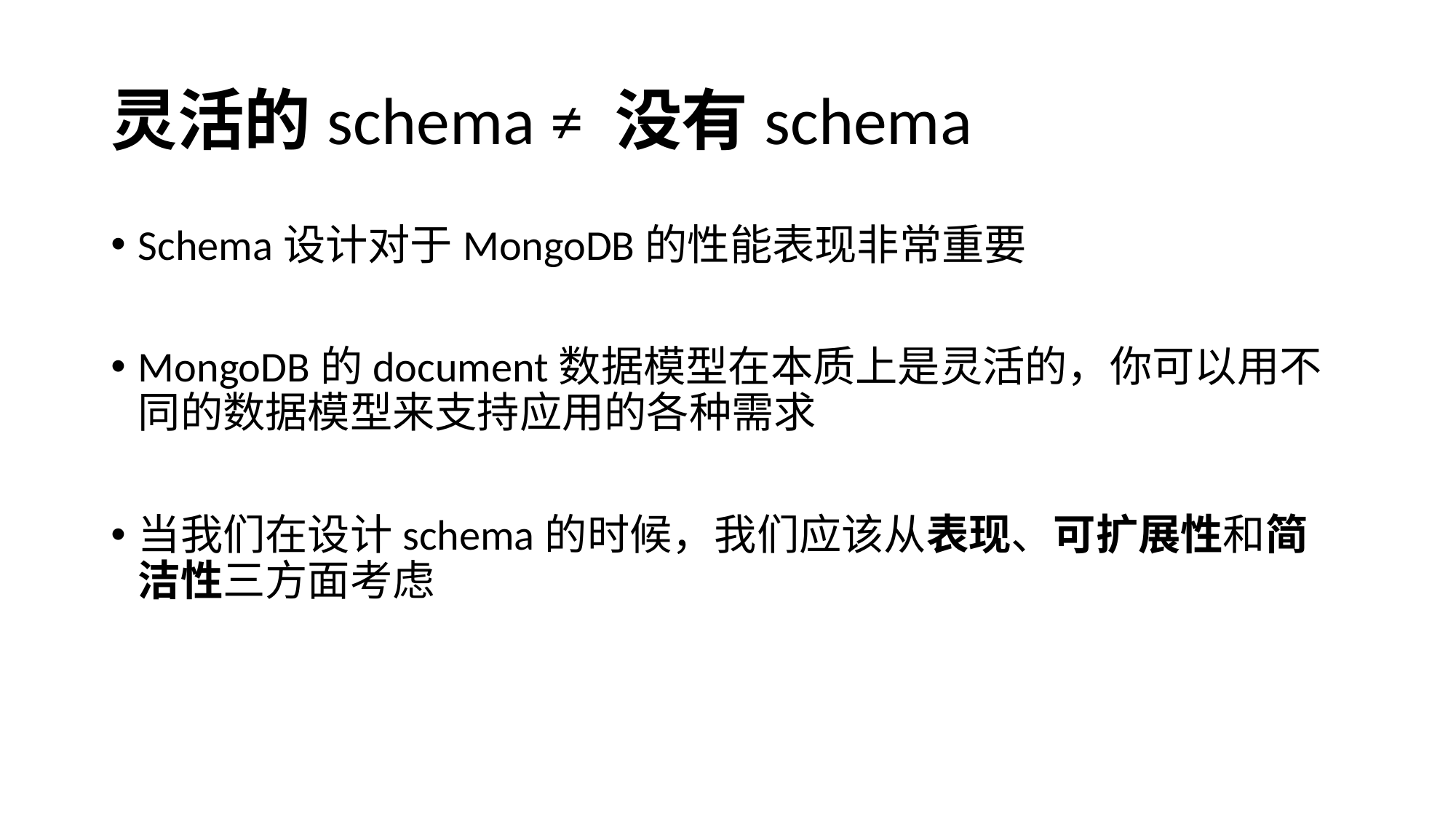

# 灵活的schema ≠ 没有schema
Schema设计对于MongoDB的性能表现非常重要

MongoDB的document数据模型在本质上是灵活的，你可以用不同的数据模型来支持应用的各种需求

当我们在设计schema的时候，我们应该从表现、可扩展性和简洁性三方面考虑